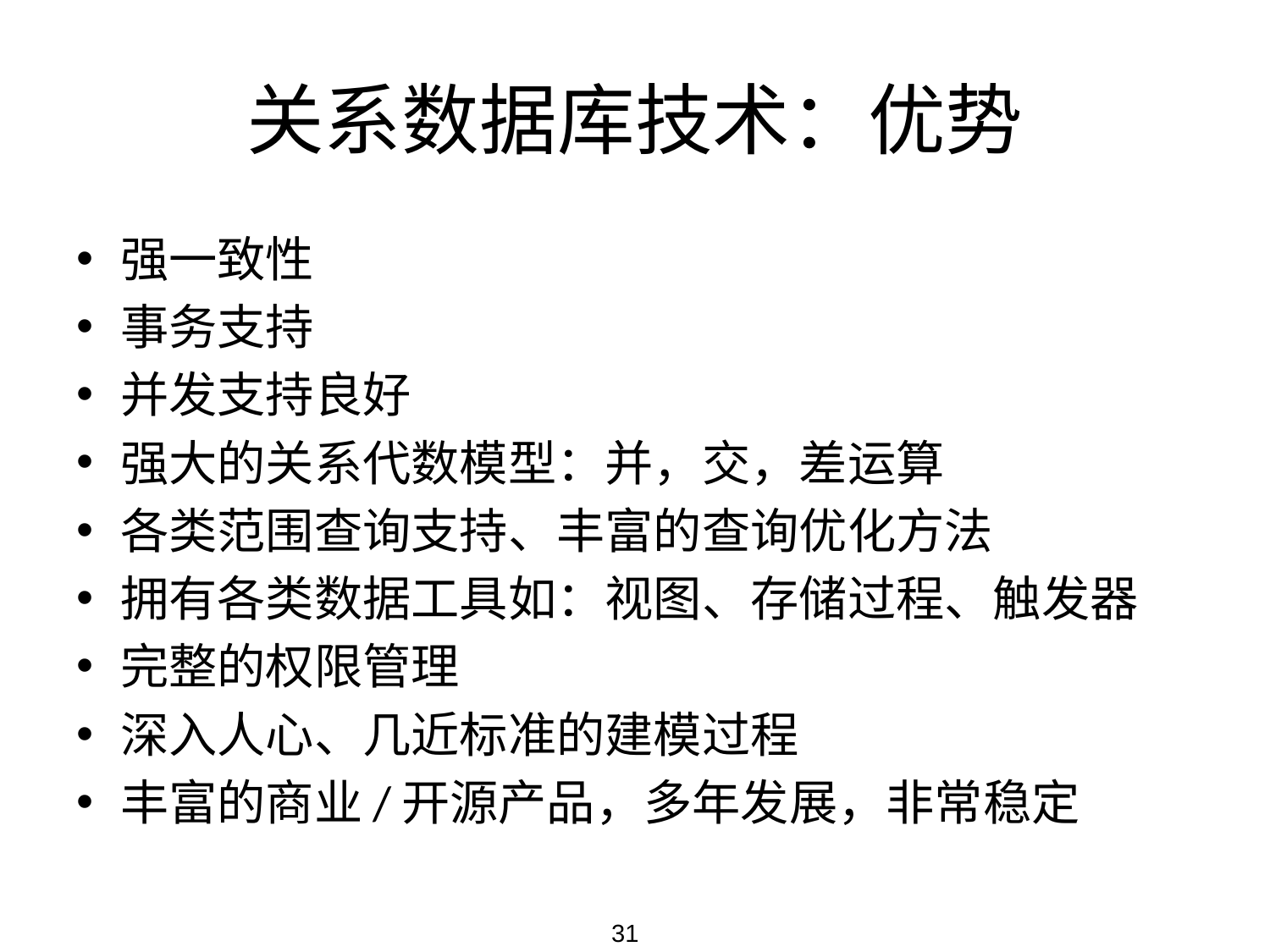

# 关系数据库技术：优势
强一致性
事务支持
并发支持良好
强大的关系代数模型：并，交，差运算
各类范围查询支持、丰富的查询优化方法
拥有各类数据工具如：视图、存储过程、触发器
完整的权限管理
深入人心、几近标准的建模过程
丰富的商业/开源产品，多年发展，非常稳定